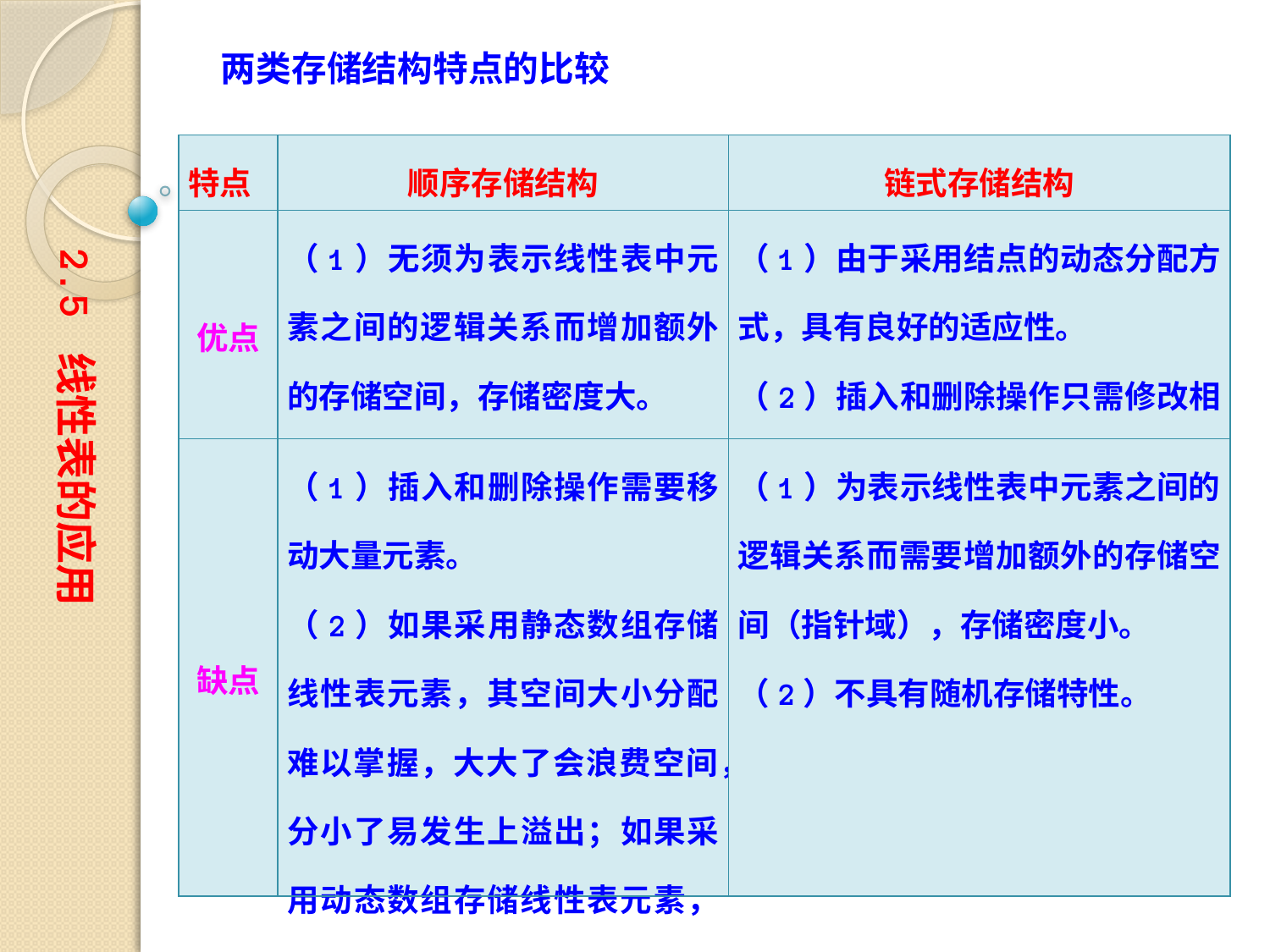

两类存储结构特点的比较
| 特点 | 顺序存储结构 | 链式存储结构 |
| --- | --- | --- |
| 优点 | （1）无须为表示线性表中元素之间的逻辑关系而增加额外的存储空间，存储密度大。 （2）具有随机存储特性。 | （1）由于采用结点的动态分配方式，具有良好的适应性。 （2）插入和删除操作只需修改相关指针域，不需要移动大量元素。 |
| 缺点 | （1）插入和删除操作需要移动大量元素。 （2）如果采用静态数组存储线性表元素，其空间大小分配难以掌握，大大了会浪费空间，分小了易发生上溢出；如果采用动态数组存储线性表元素，其算法设计比较复杂。 | （1）为表示线性表中元素之间的逻辑关系而需要增加额外的存储空间（指针域），存储密度小。 （2）不具有随机存储特性。 |
2.5 线性表的应用